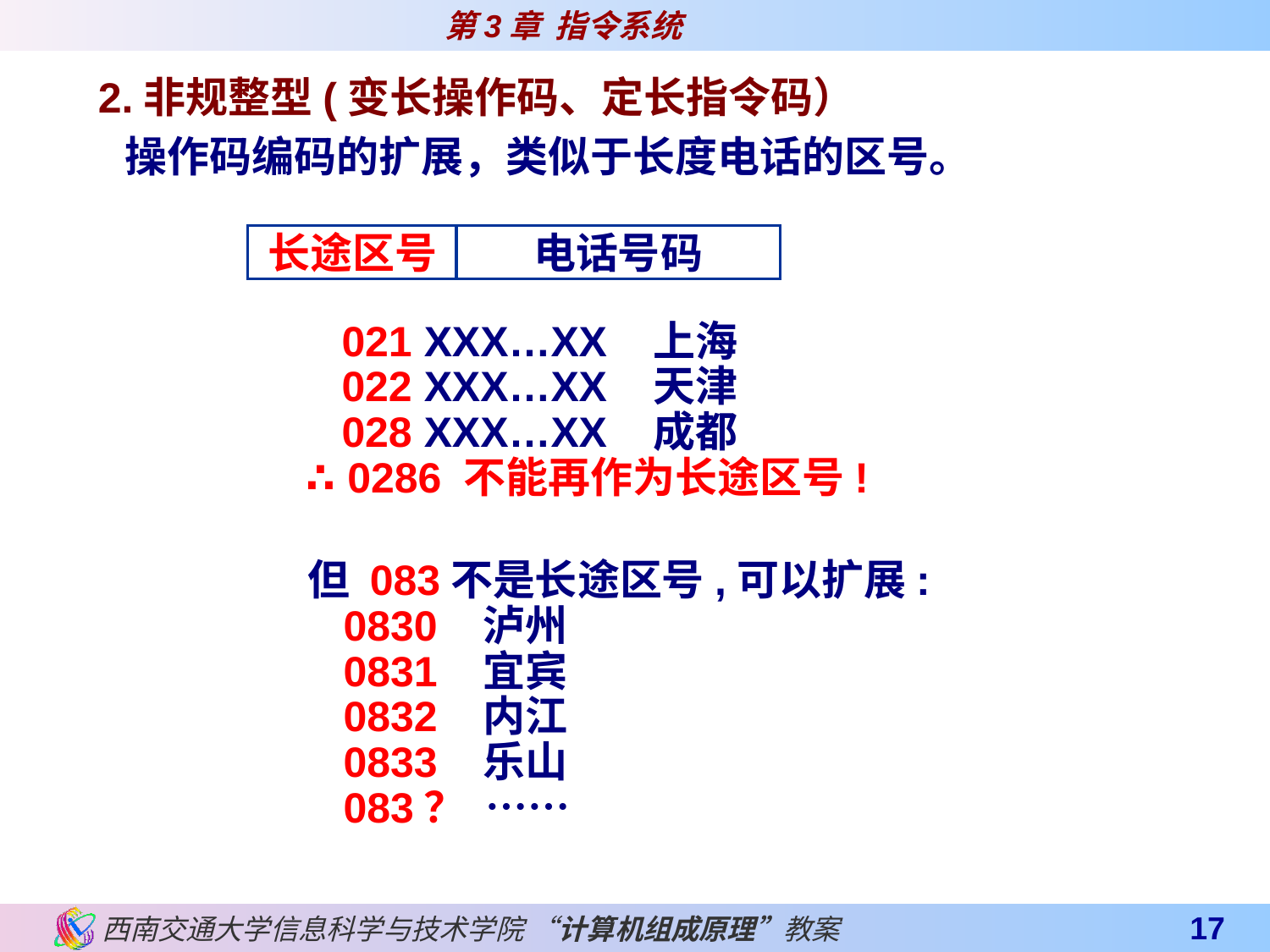

2.非规整型(变长操作码、定长指令码）
   操作码编码的扩展，类似于长度电话的区号。

长途区号
电话号码
   021 XXX…XX   上海
   022 XXX…XX   天津
   028 XXX…XX   成都
∴ 0286 不能再作为长途区号!

但 083不是长途区号,可以扩展:
   0830   泸州
   0831   宜宾
   0832   内江
   0833   乐山
   083？  ……